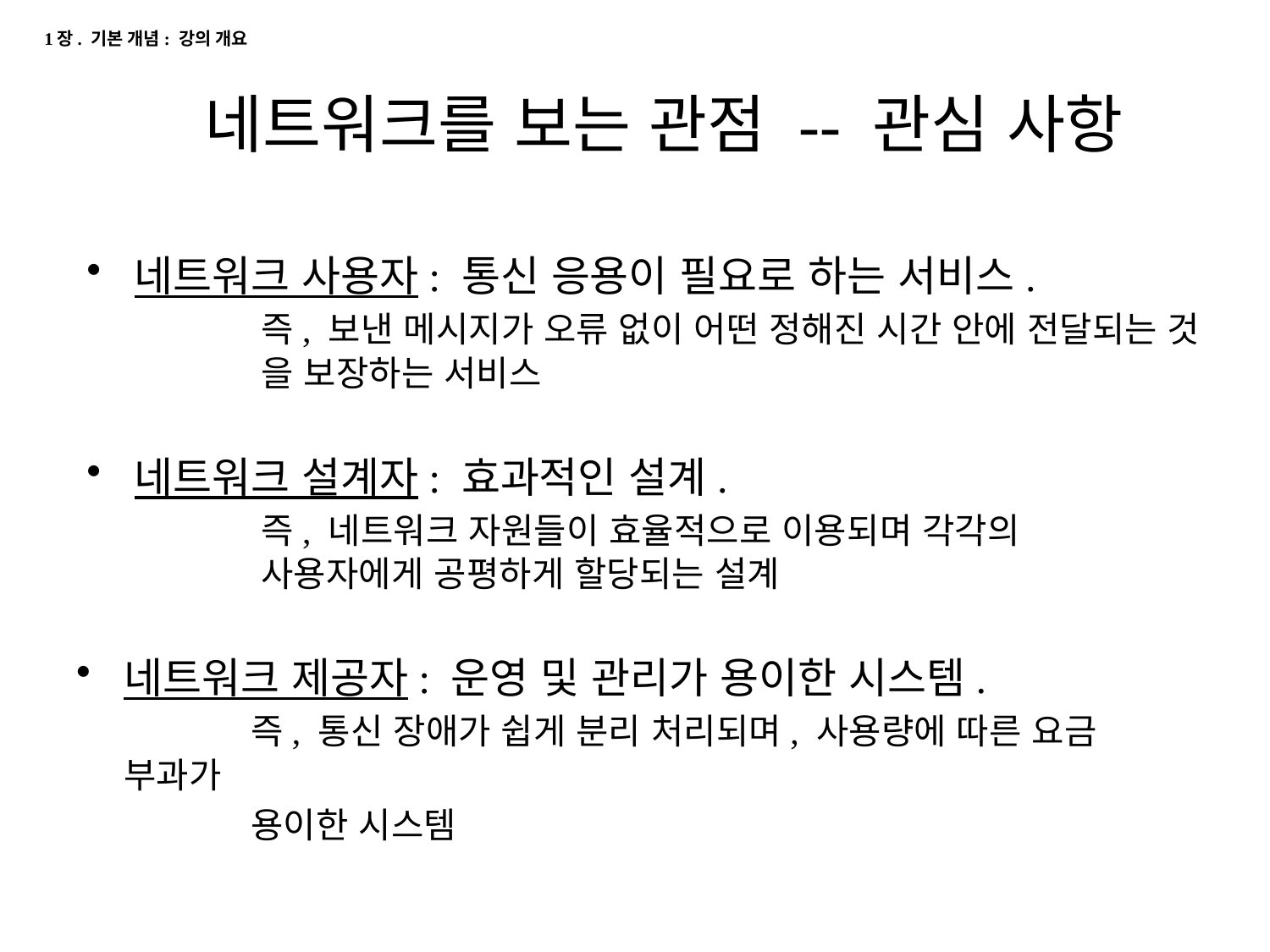

1장. 기본 개념: 강의 개요
# 네트워크를 보는 관점 -- 관심 사항
네트워크 사용자: 통신 응용이 필요로 하는 서비스.
	즉, 보낸 메시지가 오류 없이 어떤 정해진 시간 안에 전달되는 것	을 보장하는 서비스

네트워크 설계자: 효과적인 설계.
	즉, 네트워크 자원들이 효율적으로 이용되며 각각의
	사용자에게 공평하게 할당되는 설계

네트워크 제공자: 운영 및 관리가 용이한 시스템.
	즉, 통신 장애가 쉽게 분리 처리되며, 사용량에 따른 요금 부과가
	용이한 시스템